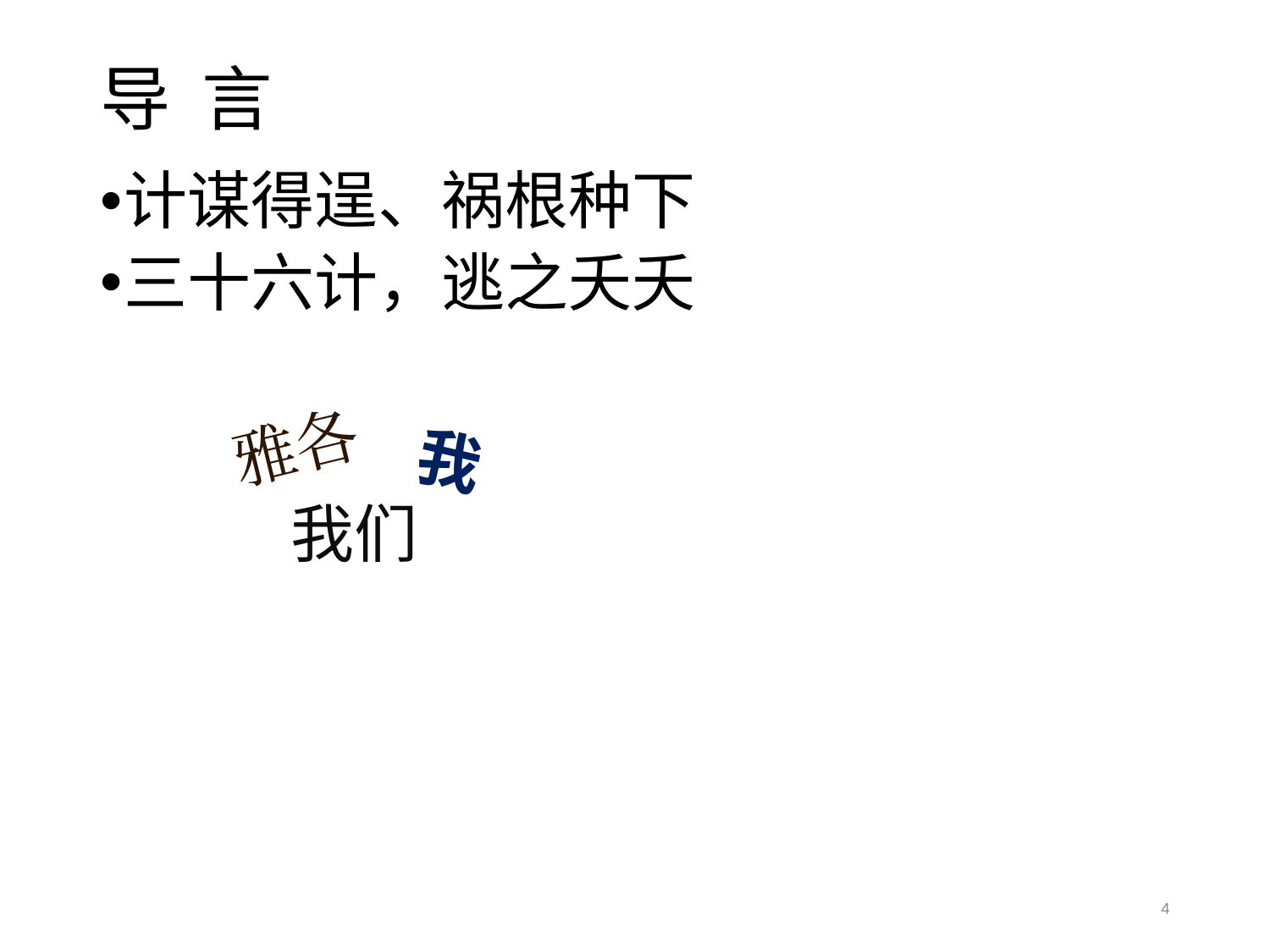

# 导  言
计谋得逞、祸根种下
三十六计，逃之夭夭
雅各
我
我们
4